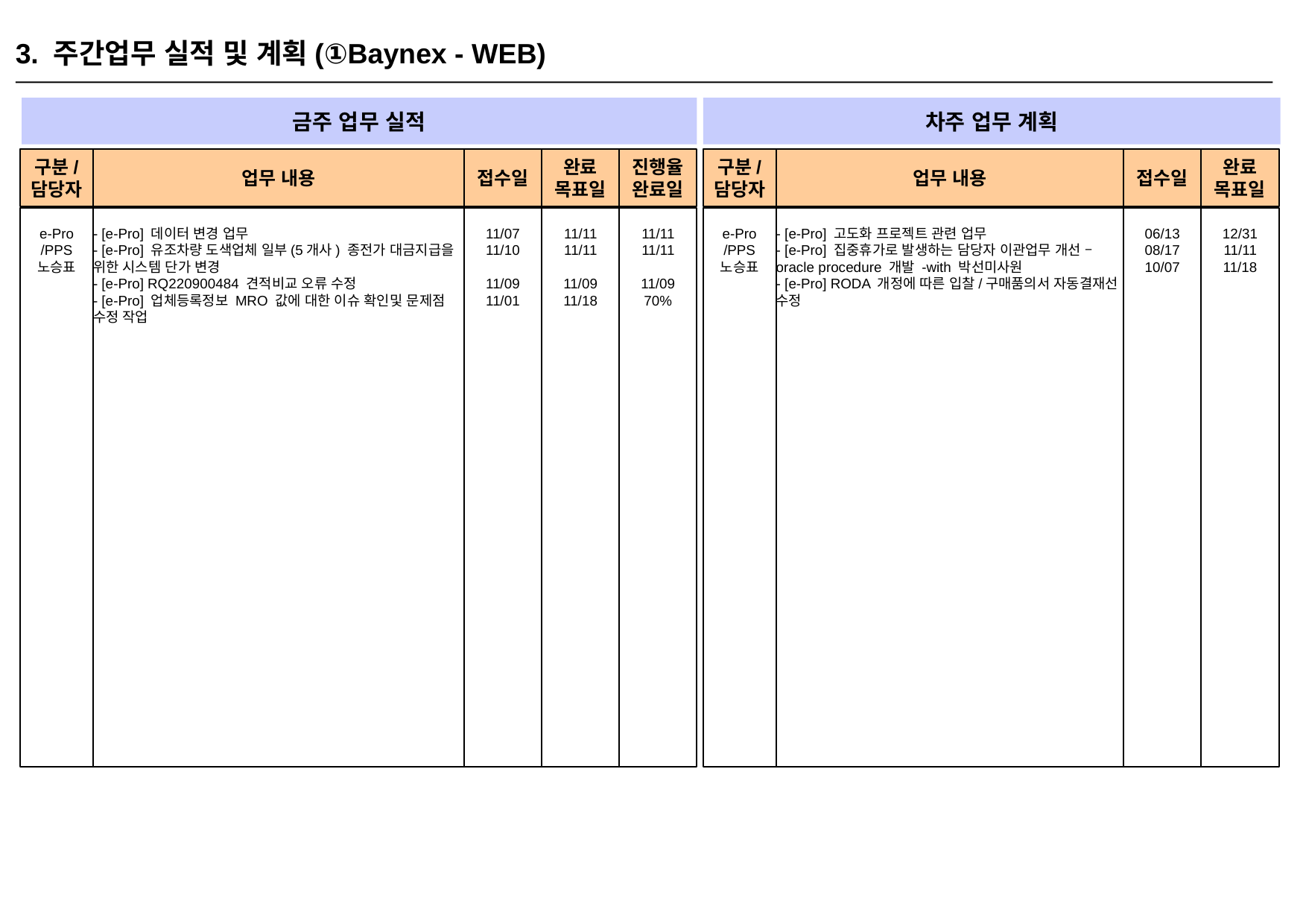

3. 주간업무 실적 및 계획(①Baynex - WEB)

금주 업무 실적
차주 업무 계획
구분/
담당자
업무 내용
접수일
완료
목표일
진행율
완료일
구분/
담당자
업무 내용
접수일
완료
목표일
e-Pro
/PPS
노승표
- [e-Pro] 데이터 변경 업무
- [e-Pro] 유조차량 도색업체 일부(5개사) 종전가 대금지급을 위한 시스템 단가 변경
- [e-Pro] RQ220900484 견적비교 오류 수정
- [e-Pro] 업체등록정보 MRO 값에 대한 이슈 확인및 문제점 수정 작업
11/07
11/10
11/09
11/01
11/11
11/11
11/09
11/18
11/11
11/11
11/09
70%
e-Pro
/PPS
노승표
- [e-Pro] 고도화 프로젝트 관련 업무
- [e-Pro] 집중휴가로 발생하는 담당자 이관업무 개선 – oracle procedure 개발 -with 박선미사원
- [e-Pro] RODA 개정에 따른 입찰/구매품의서 자동결재선 수정
06/13
08/17
10/07
12/31
11/11
11/18